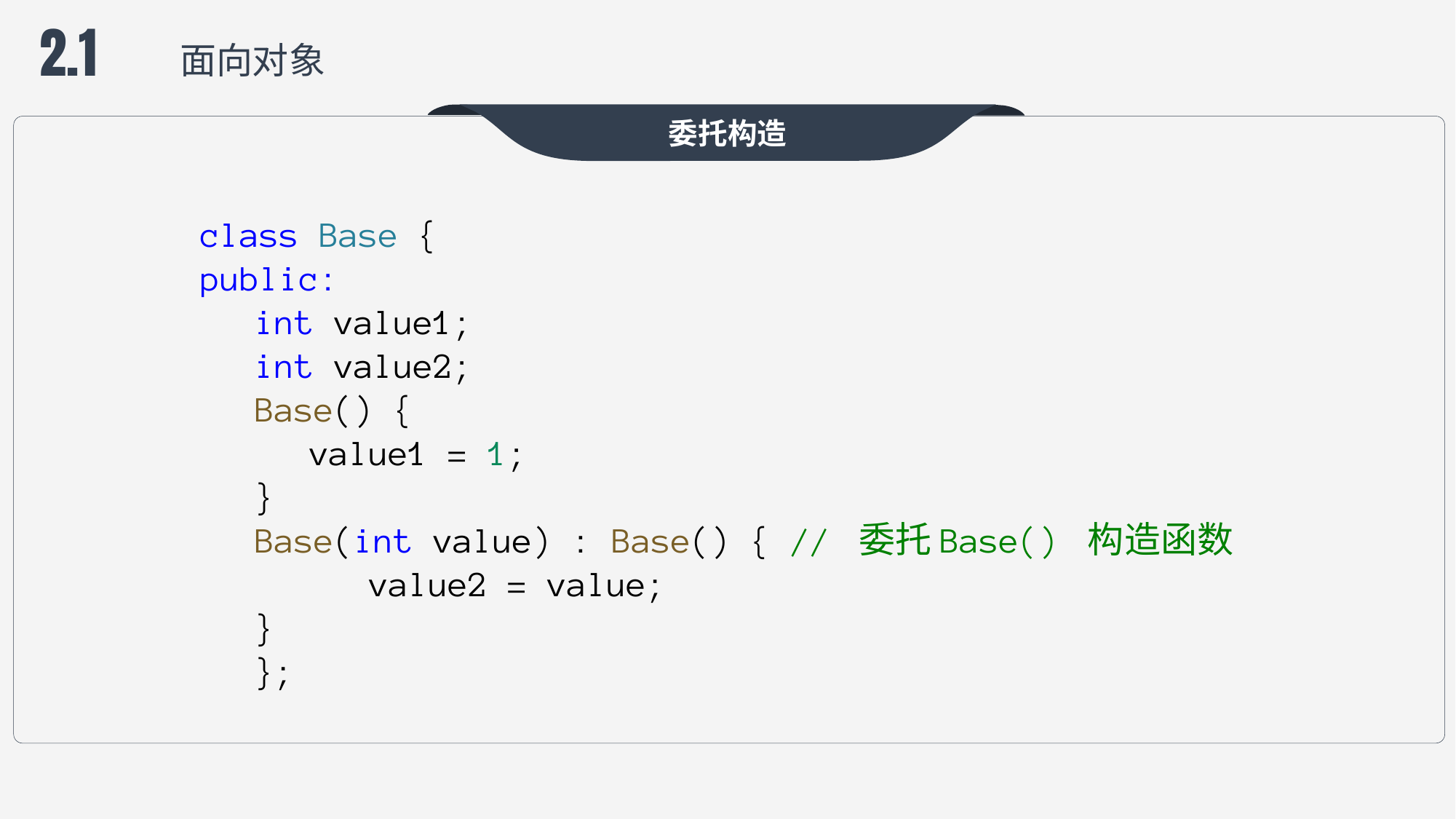

2.1
面向对象

委托构造

class Base {
public:
int value1;
int value2;
Base() {
value1 = 1;
}
Base(int value) : Base() { // 委托Base() 构造函数
   value2 = value;
}
};